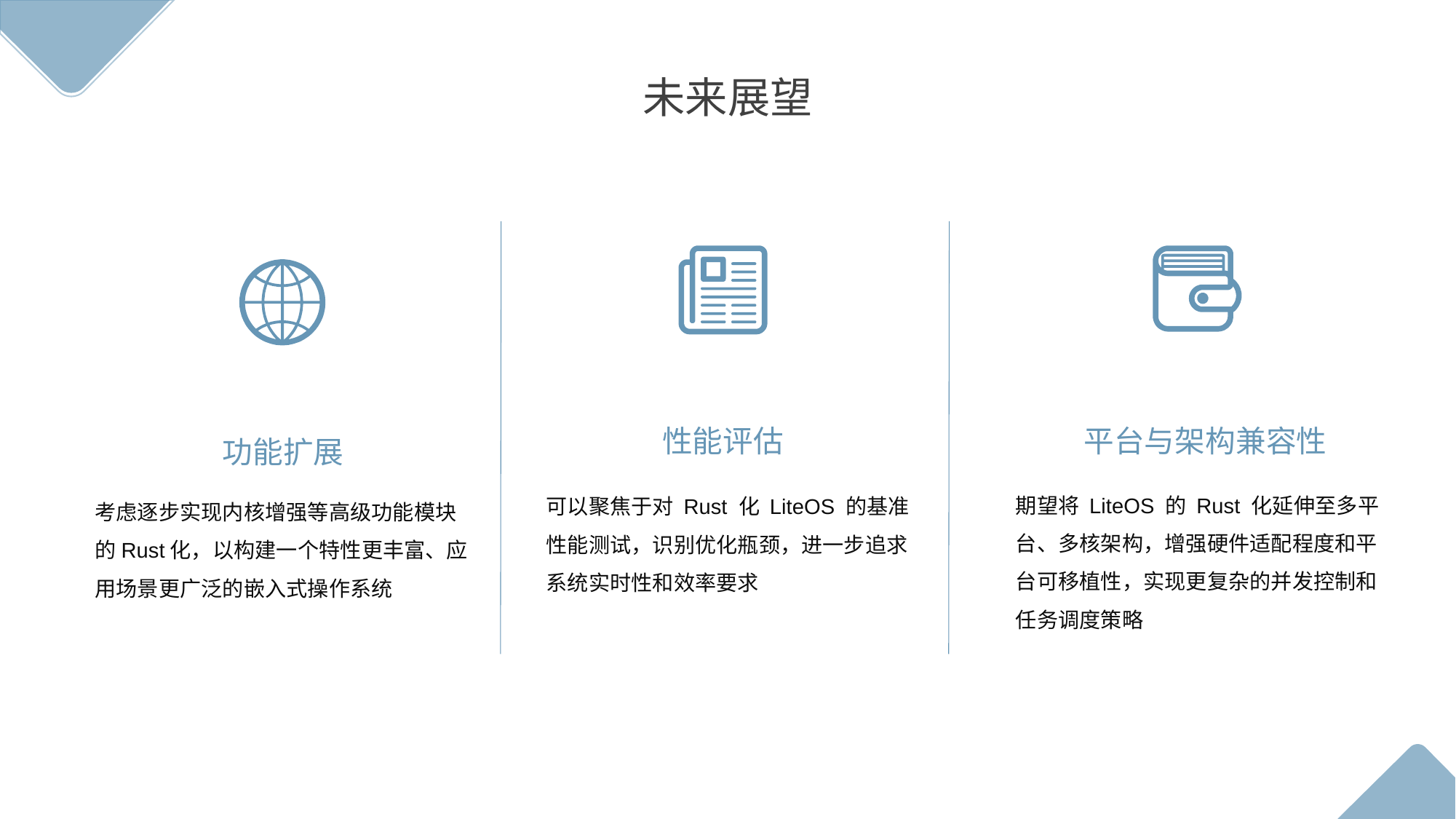

未来展望

平台与架构兼容性
性能评估
功能扩展
期望将 LiteOS 的 Rust 化延伸至多平台、多核架构，增强硬件适配程度和平台可移植性，实现更复杂的并发控制和任务调度策略
可以聚焦于对 Rust 化 LiteOS 的基准性能测试，识别优化瓶颈，进一步追求系统实时性和效率要求
考虑逐步实现内核增强等高级功能模块的Rust化，以构建一个特性更丰富、应用场景更广泛的嵌入式操作系统